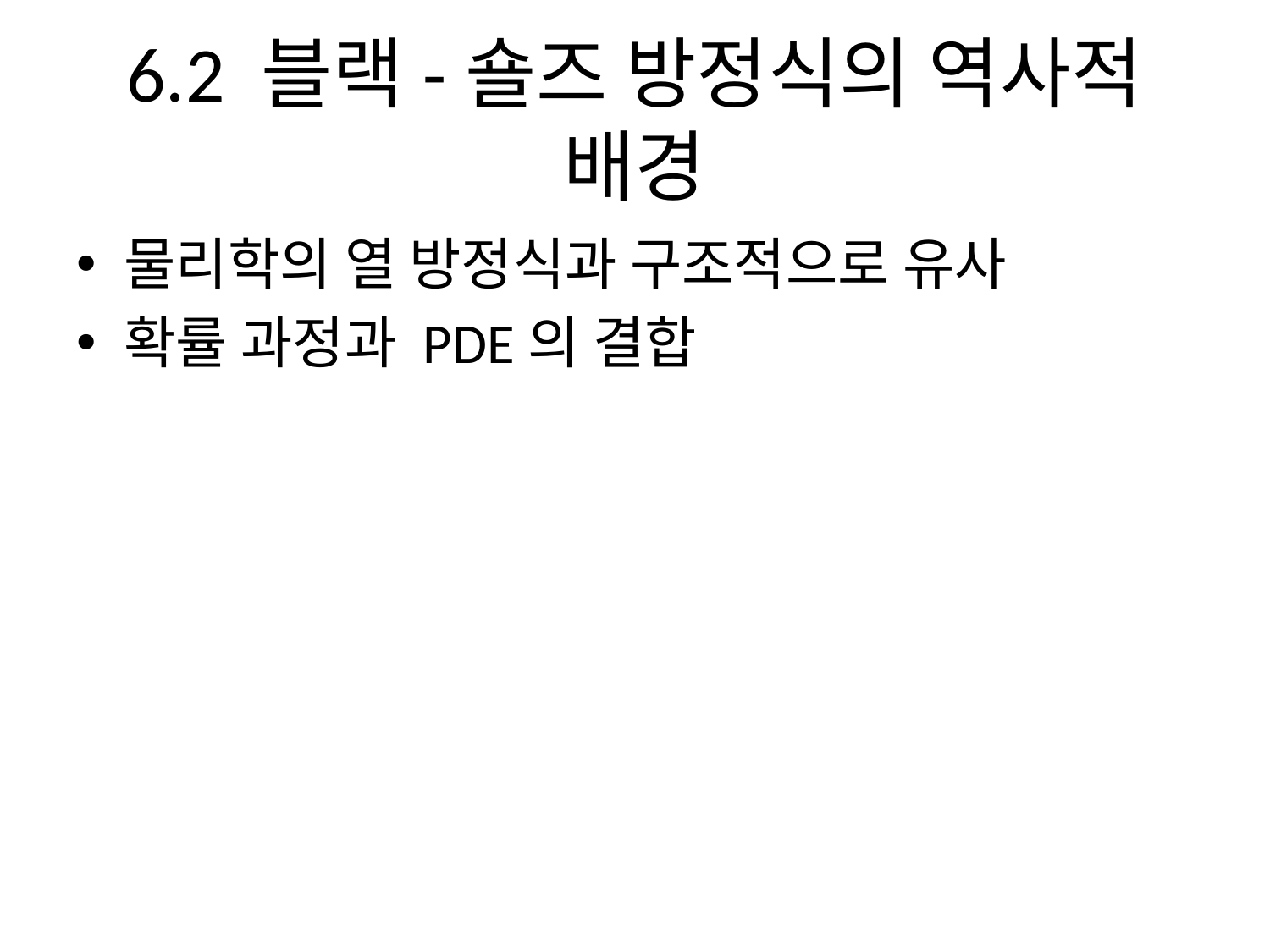

# 6.2 블랙-숄즈 방정식의 역사적 배경
물리학의 열 방정식과 구조적으로 유사
확률 과정과 PDE의 결합